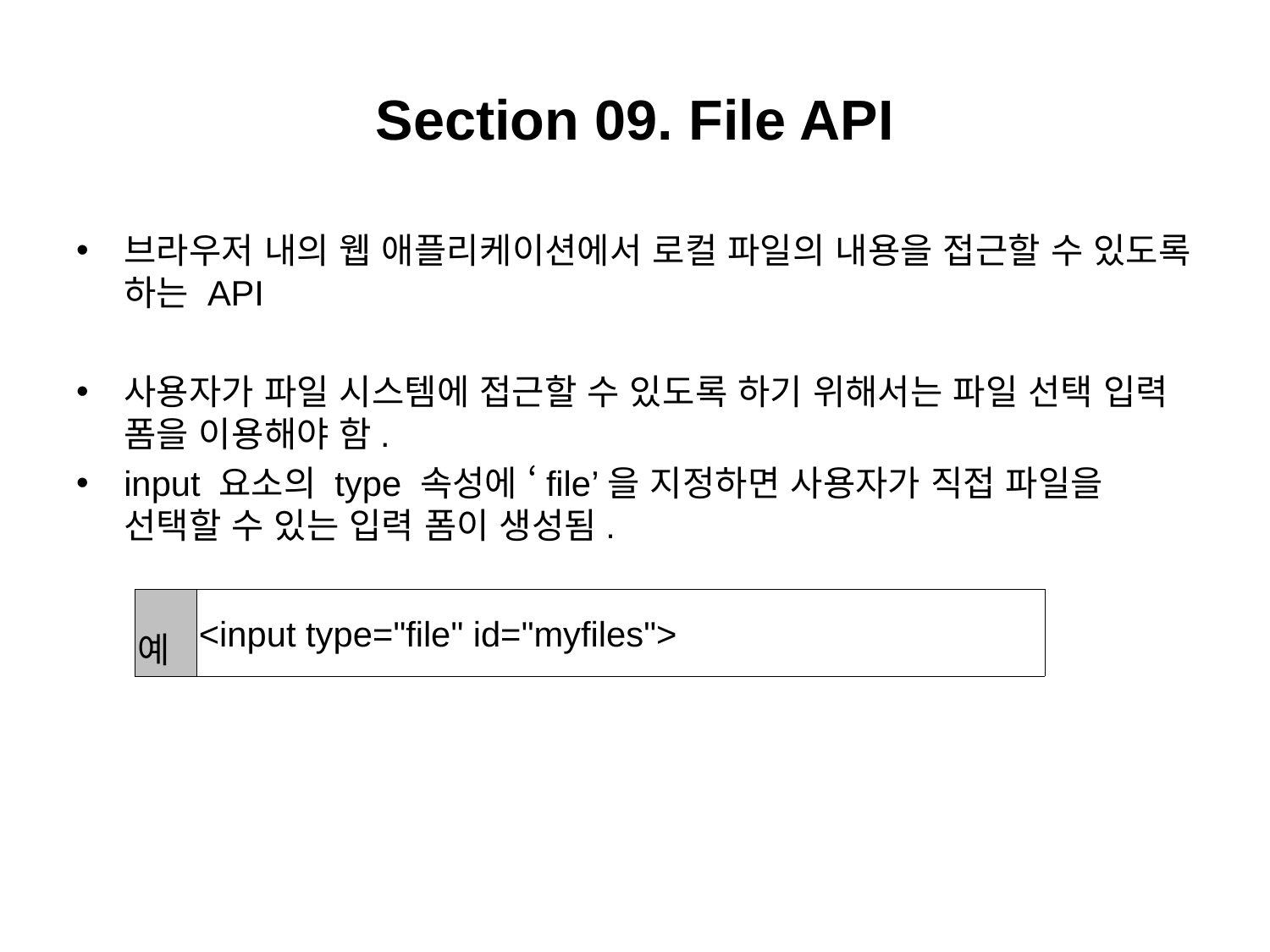

# Section 09. File API
브라우저 내의 웹 애플리케이션에서 로컬 파일의 내용을 접근할 수 있도록 하는 API

사용자가 파일 시스템에 접근할 수 있도록 하기 위해서는 파일 선택 입력 폼을 이용해야 함.
input 요소의 type 속성에 ‘file’을 지정하면 사용자가 직접 파일을 선택할 수 있는 입력 폼이 생성됨.

| 예 | <input type="file" id="myfiles"> |
| --- | --- |